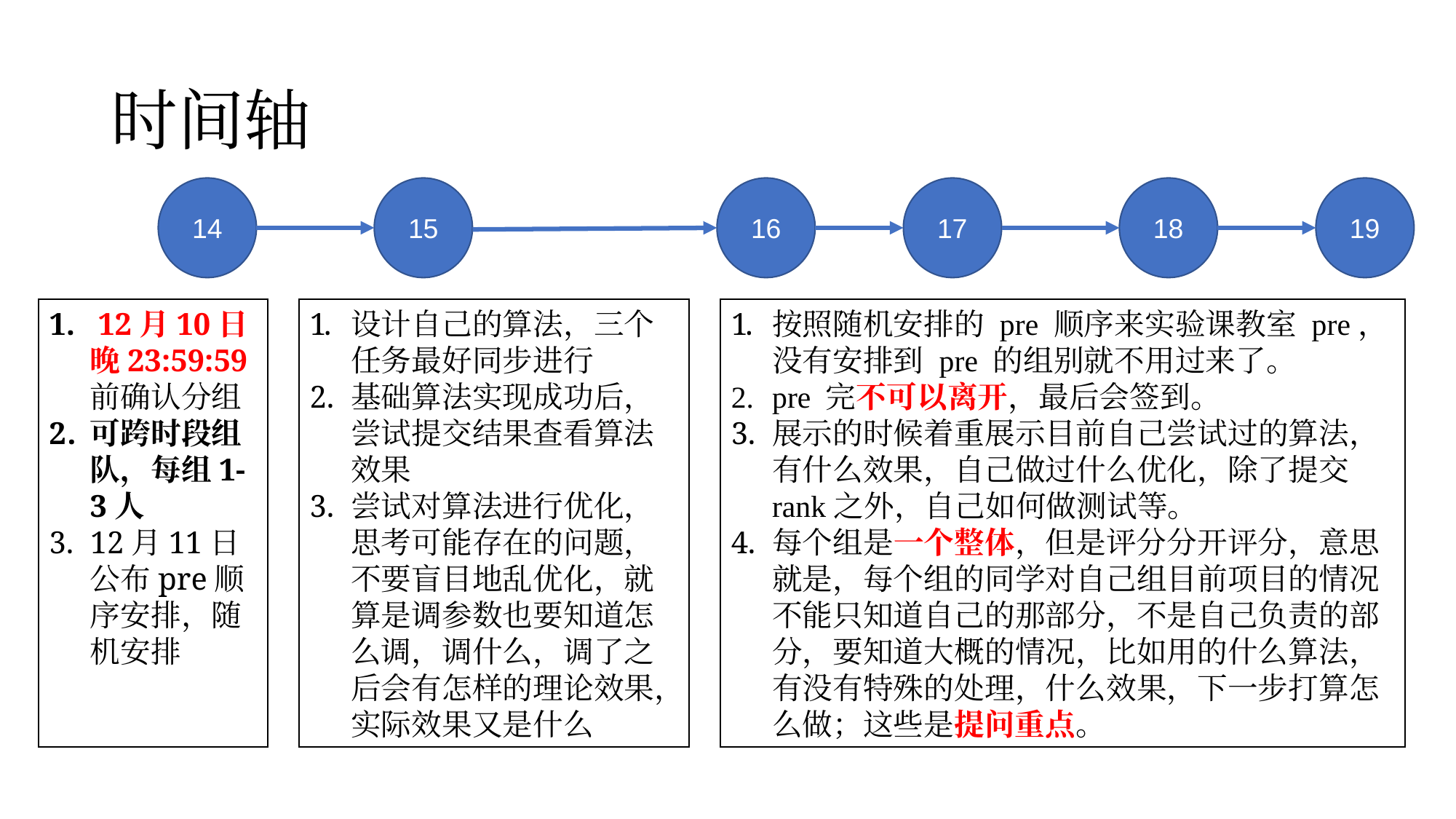

# 时间轴
14
15
16
17
18
19
 12月10日晚23:59:59前确认分组
可跨时段组队，每组1-3人
12月11日公布pre顺序安排，随机安排

按照随机安排的 pre 顺序来实验课教室 pre，没有安排到 pre 的组别就不用过来了。
pre 完不可以离开，最后会签到。
展示的时候着重展示目前自己尝试过的算法，有什么效果，自己做过什么优化，除了提交rank之外，自己如何做测试等。
每个组是一个整体，但是评分分开评分，意思就是，每个组的同学对自己组目前项目的情况不能只知道自己的那部分，不是自己负责的部分，要知道大概的情况，比如用的什么算法，有没有特殊的处理，什么效果，下一步打算怎么做；这些是提问重点。
设计自己的算法，三个任务最好同步进行
基础算法实现成功后，尝试提交结果查看算法效果
尝试对算法进行优化，思考可能存在的问题，不要盲目地乱优化，就算是调参数也要知道怎么调，调什么，调了之后会有怎样的理论效果，实际效果又是什么